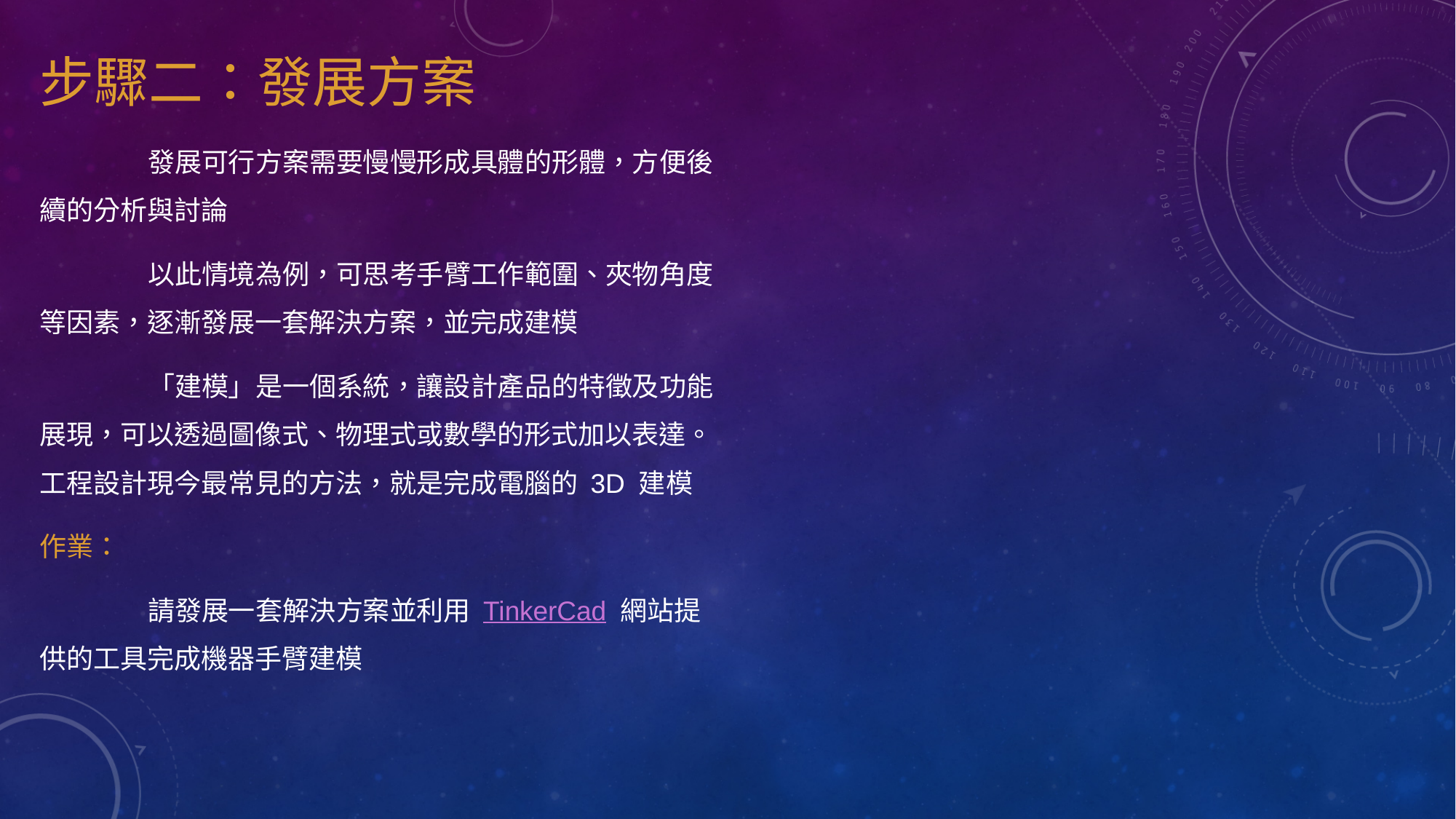

# 步驟二：發展方案
	發展可行方案需要慢慢形成具體的形體，方便後續的分析與討論
	以此情境為例，可思考手臂工作範圍、夾物角度等因素，逐漸發展一套解決方案，並完成建模
	「建模」是一個系統，讓設計產品的特徵及功能展現，可以透過圖像式、物理式或數學的形式加以表達。工程設計現今最常見的方法，就是完成電腦的 3D 建模
作業：
	請發展一套解決方案並利用 TinkerCad 網站提供的工具完成機器手臂建模